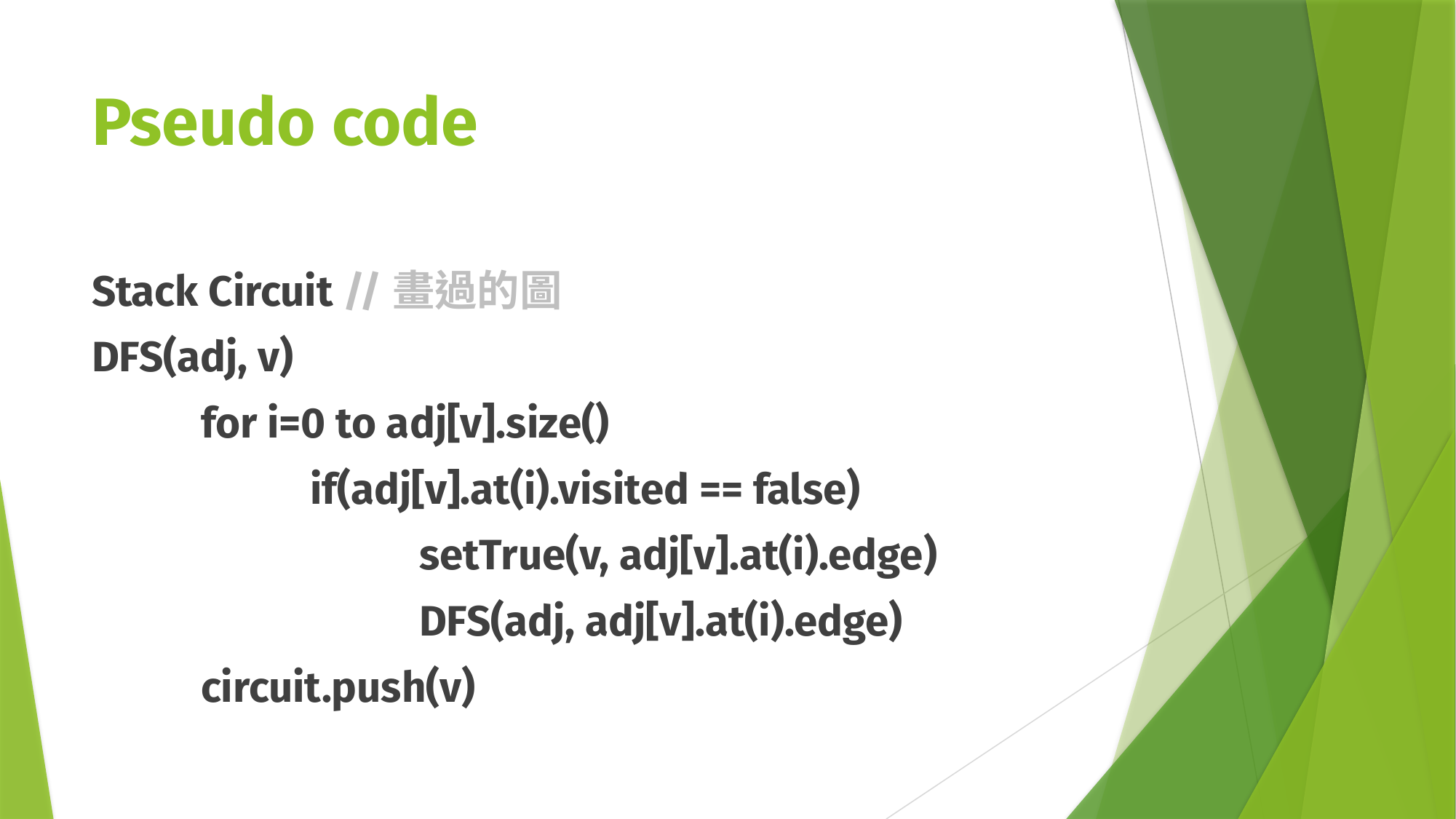

# Pseudo code
Stack Circuit //畫過的圖
DFS(adj, v)
	for i=0 to adj[v].size()
		if(adj[v].at(i).visited == false)
			setTrue(v, adj[v].at(i).edge)
			DFS(adj, adj[v].at(i).edge)
	circuit.push(v)